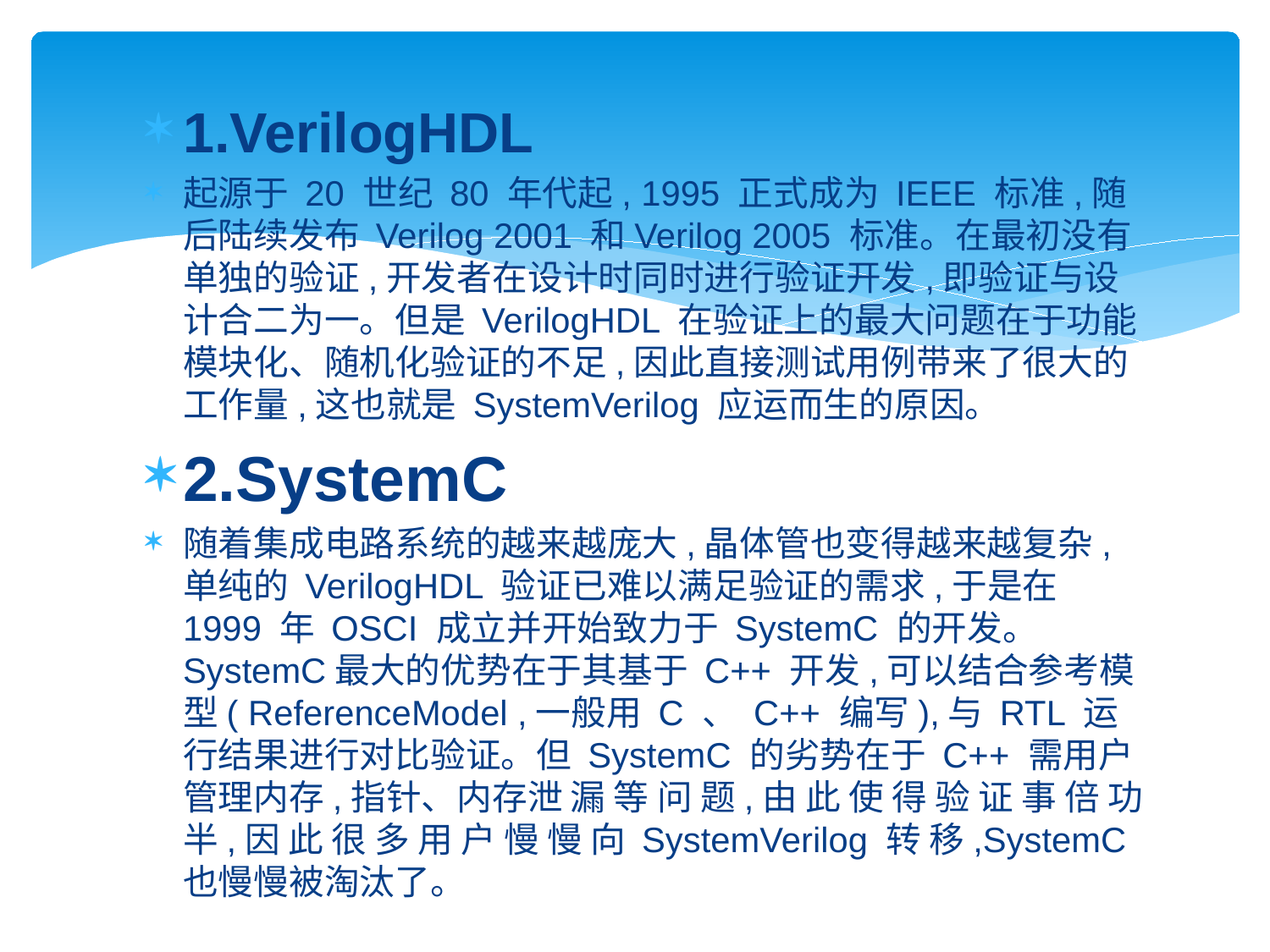

#
1.VerilogHDL
起源于 20 世纪 80 年代起, 1995 正式成为 IEEE 标准,随后陆续发布 Verilog 2001 和Verilog 2005 标准。在最初没有单独的验证,开发者在设计时同时进行验证开发,即验证与设计合二为一。但是 VerilogHDL 在验证上的最大问题在于功能模块化、随机化验证的不足,因此直接测试用例带来了很大的工作量,这也就是 SystemVerilog 应运而生的原因。
2.SystemC
随着集成电路系统的越来越庞大,晶体管也变得越来越复杂,单纯的 VerilogHDL 验证已难以满足验证的需求,于是在 1999 年 OSCI 成立并开始致力于 SystemC 的开发。 SystemC最大的优势在于其基于 C++ 开发,可以结合参考模型( ReferenceModel ,一般用 C 、 C++ 编写),与 RTL 运行结果进行对比验证。但 SystemC 的劣势在于 C++ 需用户管理内存,指针、内存泄 漏 等 问 题,由 此 使 得 验 证 事 倍 功 半,因 此 很 多 用 户 慢 慢 向 SystemVerilog 转 移,SystemC 也慢慢被淘汰了。